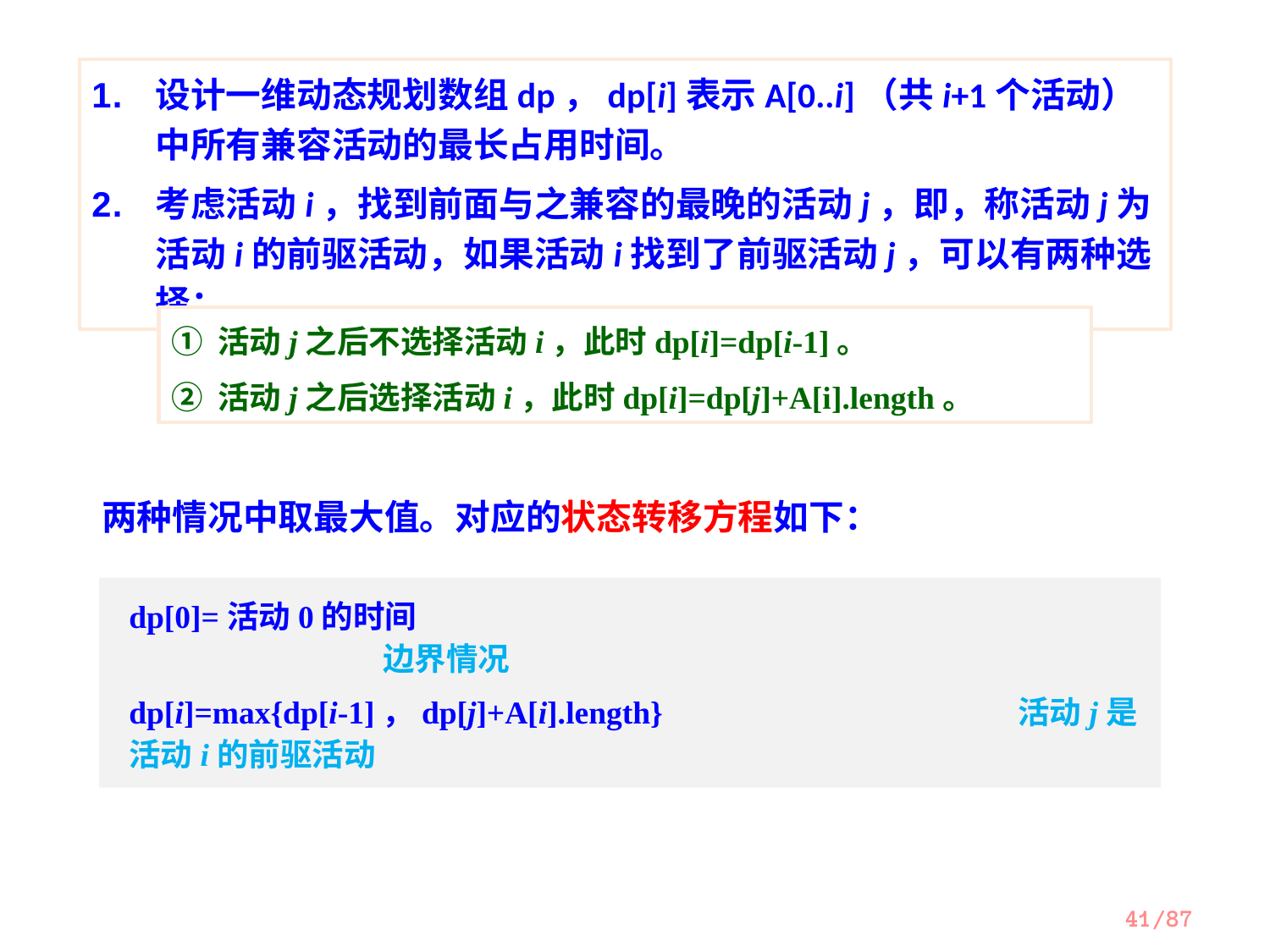

设计一维动态规划数组dp，dp[i]表示A[0..i]（共i+1个活动）中所有兼容活动的最长占用时间。
考虑活动i，找到前面与之兼容的最晚的活动j，即，称活动j为活动i的前驱活动，如果活动i找到了前驱活动j，可以有两种选择：
① 活动j之后不选择活动i，此时dp[i]=dp[i-1]。
② 活动j之后选择活动i，此时dp[i]=dp[j]+A[i].length。
两种情况中取最大值。对应的状态转移方程如下：
dp[0]=活动0的时间								边界情况
dp[i]=max{dp[i-1]，dp[j]+A[i].length}	  		活动j是活动i的前驱活动
41/87